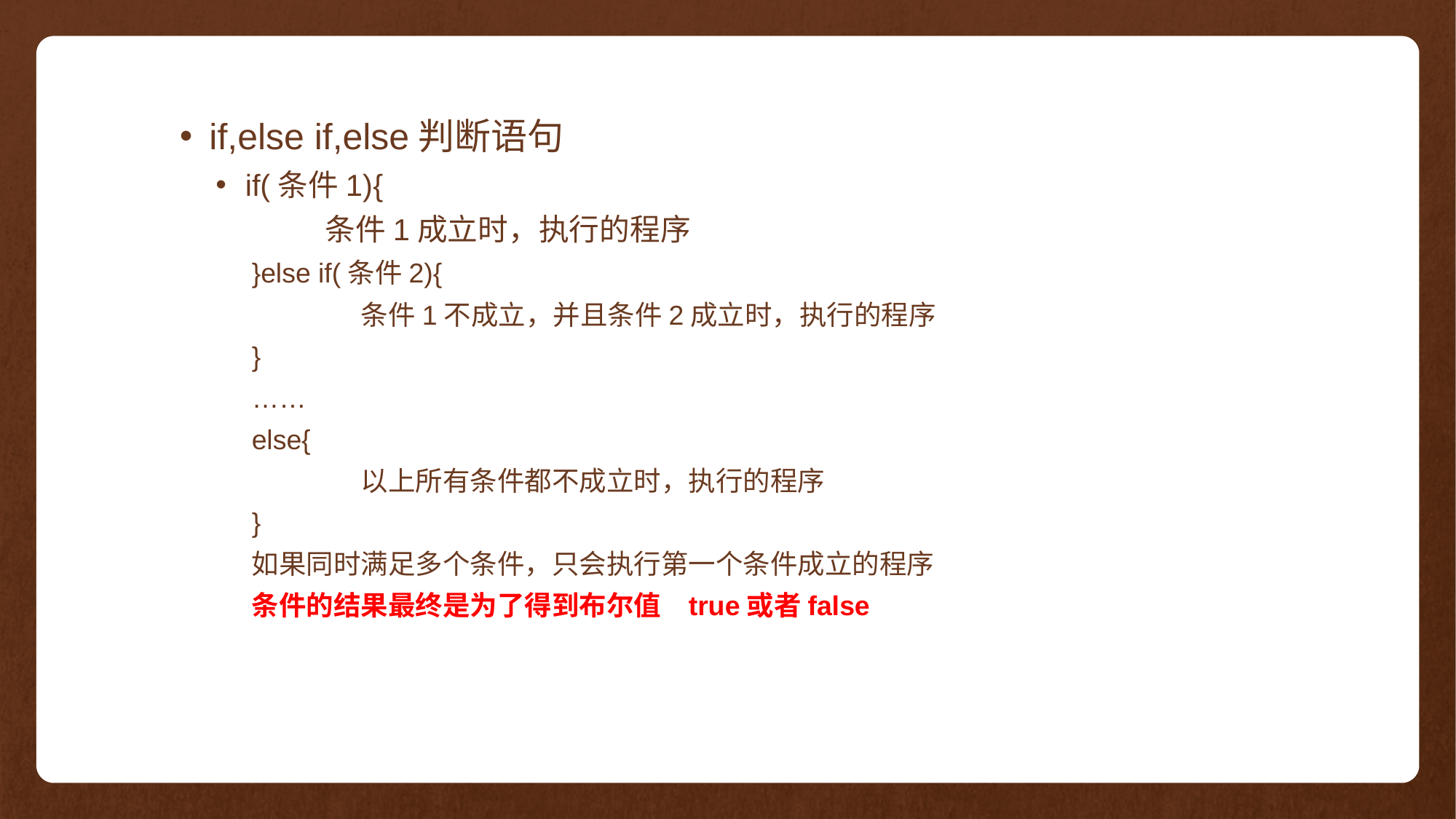

if,else if,else判断语句
if(条件1){
	条件1成立时，执行的程序
}else if(条件2){
	条件1不成立，并且条件2成立时，执行的程序
}
……
else{
	以上所有条件都不成立时，执行的程序
}
如果同时满足多个条件，只会执行第一个条件成立的程序
条件的结果最终是为了得到布尔值	true或者false